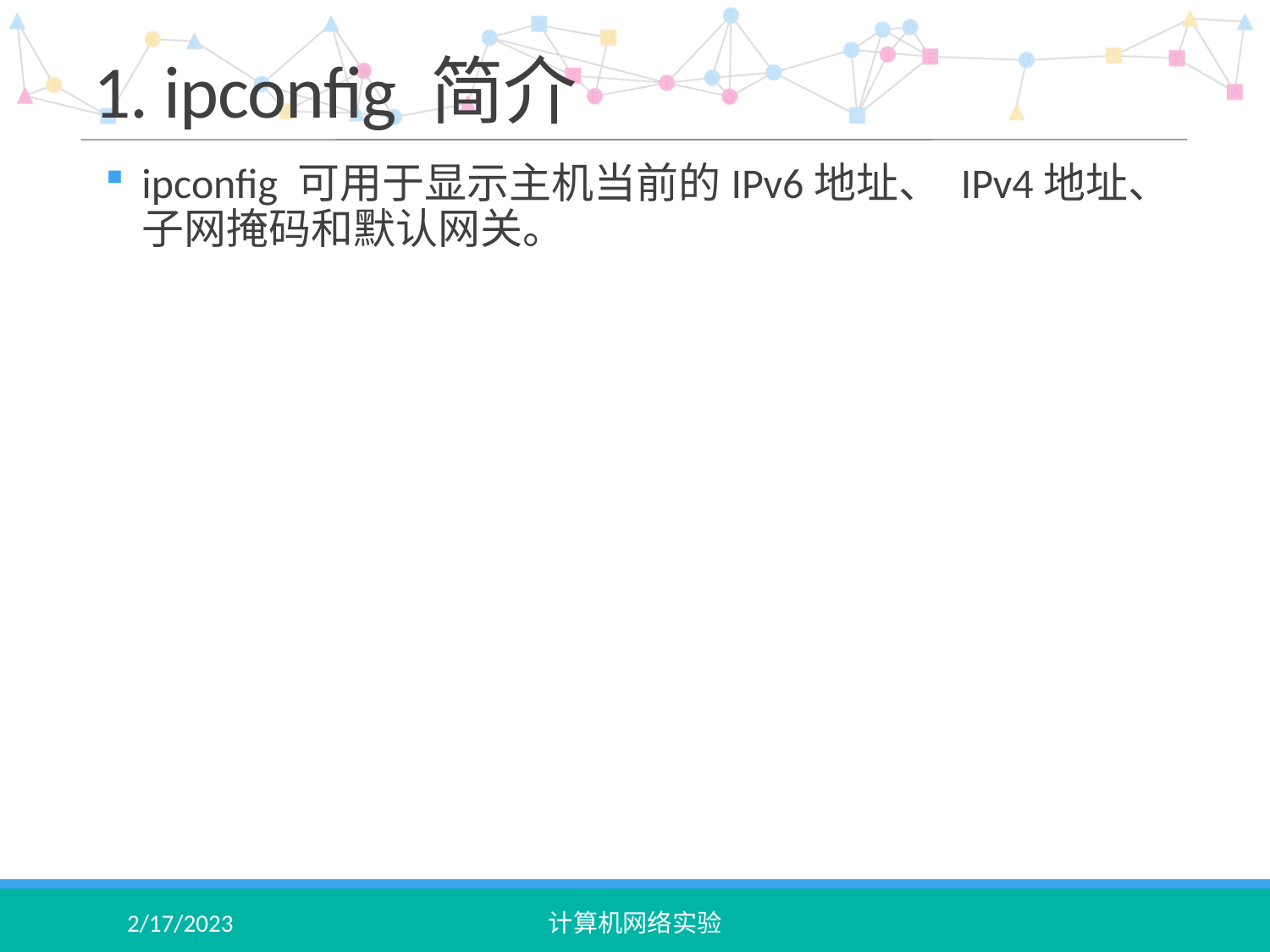

# 1. ipconfig 简介
ipconfig 可用于显示主机当前的IPv6地址、 IPv4地址、 子网掩码和默认网关。
2/17/2023
计算机网络实验
8